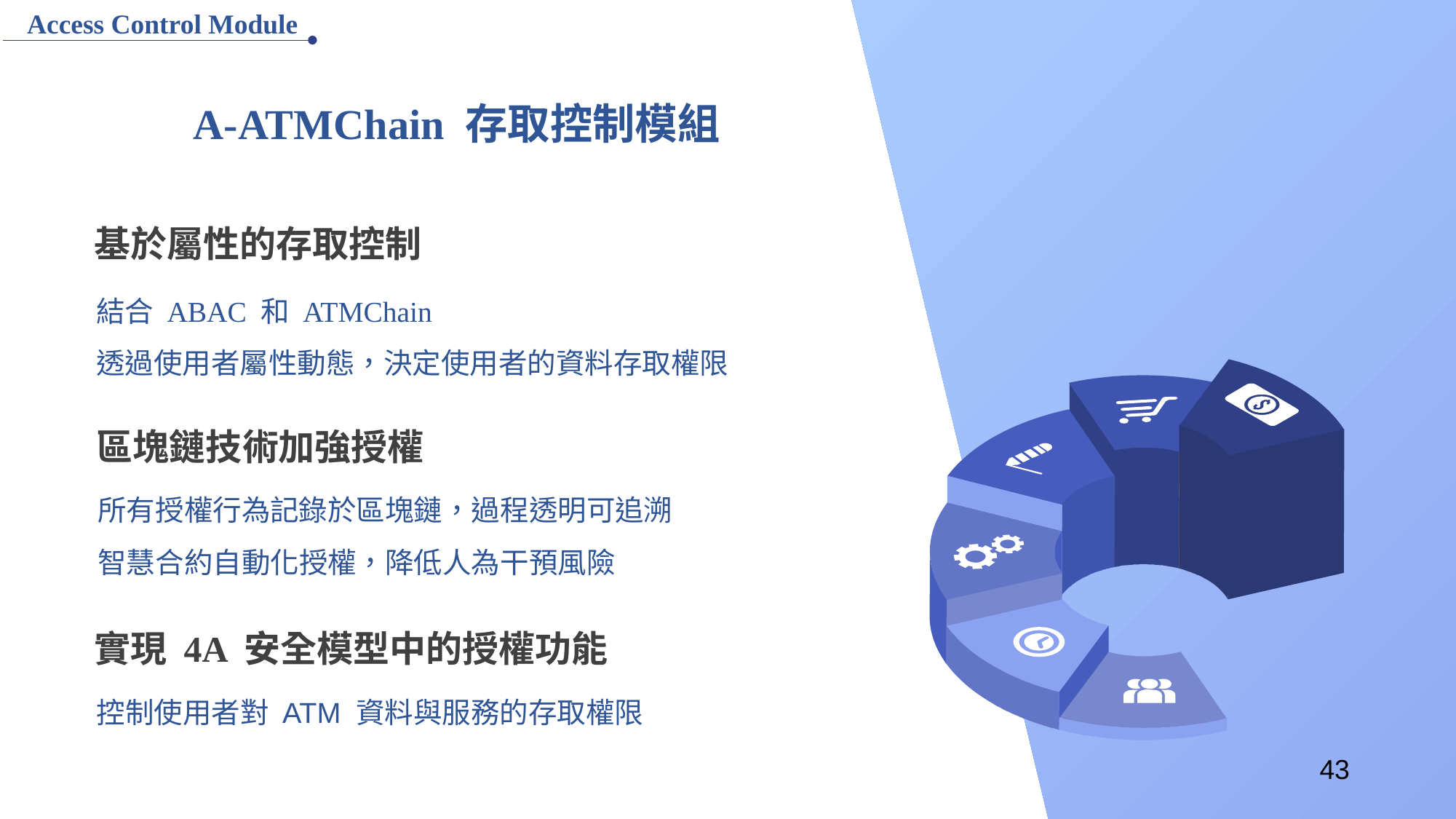

Access Control Module
A-ATMChain 存取控制模組
基於屬性的存取控制
結合 ABAC 和 ATMChain
透過使用者屬性動態，決定使用者的資料存取權限

區塊鏈技術加強授權
所有授權行為記錄於區塊鏈，過程透明可追溯
智慧合約自動化授權，降低人為干預風險
實現 4A 安全模型中的授權功能
控制使用者對 ATM 資料與服務的存取權限
43